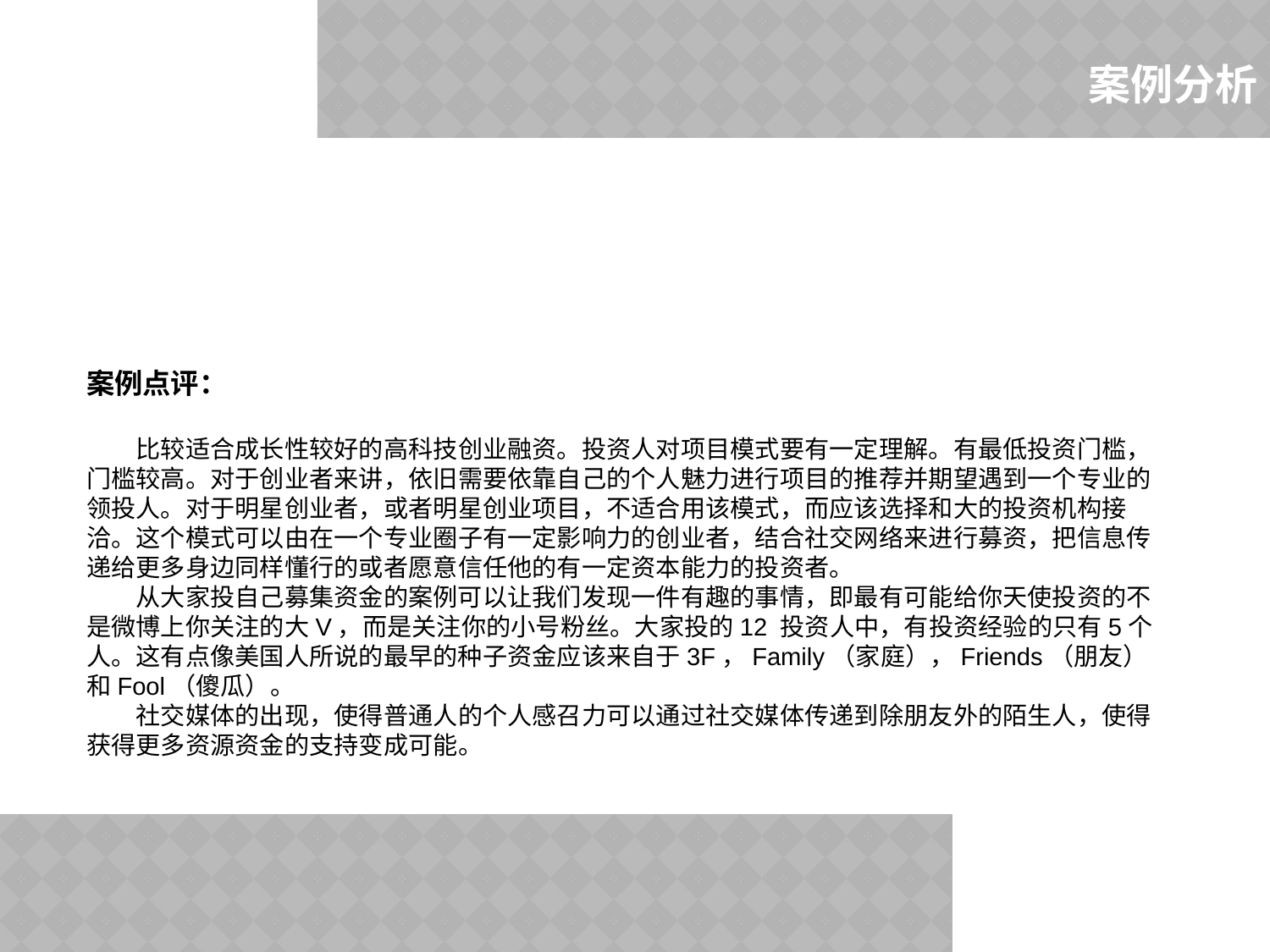

案例分析
案例点评：

　　比较适合成长性较好的高科技创业融资。投资人对项目模式要有一定理解。有最低投资门槛，门槛较高。对于创业者来讲，依旧需要依靠自己的个人魅力进行项目的推荐并期望遇到一个专业的领投人。对于明星创业者，或者明星创业项目，不适合用该模式，而应该选择和大的投资机构接洽。这个模式可以由在一个专业圈子有一定影响力的创业者，结合社交网络来进行募资，把信息传递给更多身边同样懂行的或者愿意信任他的有一定资本能力的投资者。
　　从大家投自己募集资金的案例可以让我们发现一件有趣的事情，即最有可能给你天使投资的不是微博上你关注的大V，而是关注你的小号粉丝。大家投的12 投资人中，有投资经验的只有5个人。这有点像美国人所说的最早的种子资金应该来自于3F，Family（家庭），Friends（朋友）和Fool（傻瓜）。
　　社交媒体的出现，使得普通人的个人感召力可以通过社交媒体传递到除朋友外的陌生人，使得获得更多资源资金的支持变成可能。